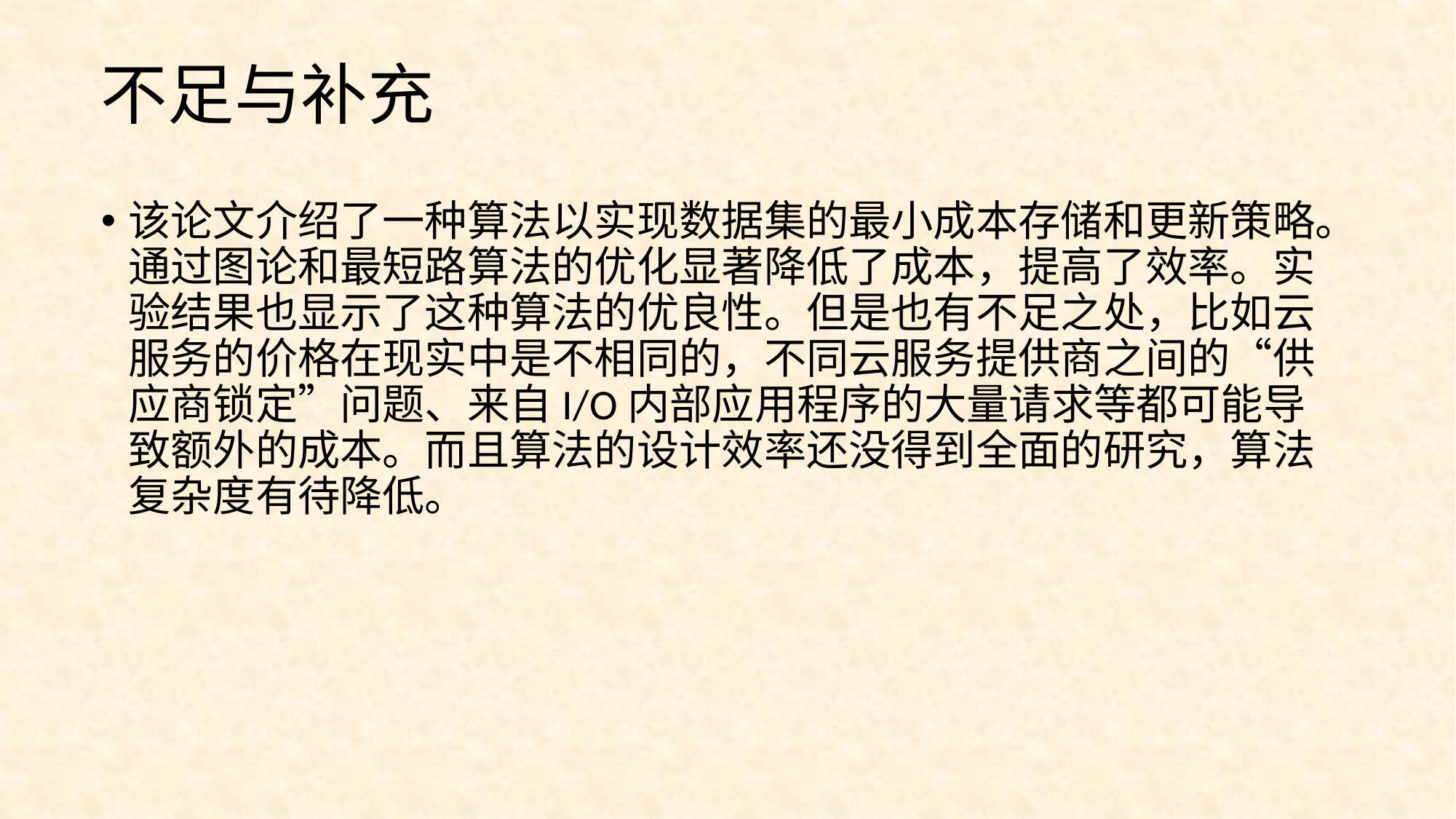

# 不足与补充
该论文介绍了一种算法以实现数据集的最小成本存储和更新策略。通过图论和最短路算法的优化显著降低了成本，提高了效率。实验结果也显示了这种算法的优良性。但是也有不足之处，比如云服务的价格在现实中是不相同的，不同云服务提供商之间的“供应商锁定”问题、来自I/O内部应用程序的大量请求等都可能导致额外的成本。而且算法的设计效率还没得到全面的研究，算法复杂度有待降低。